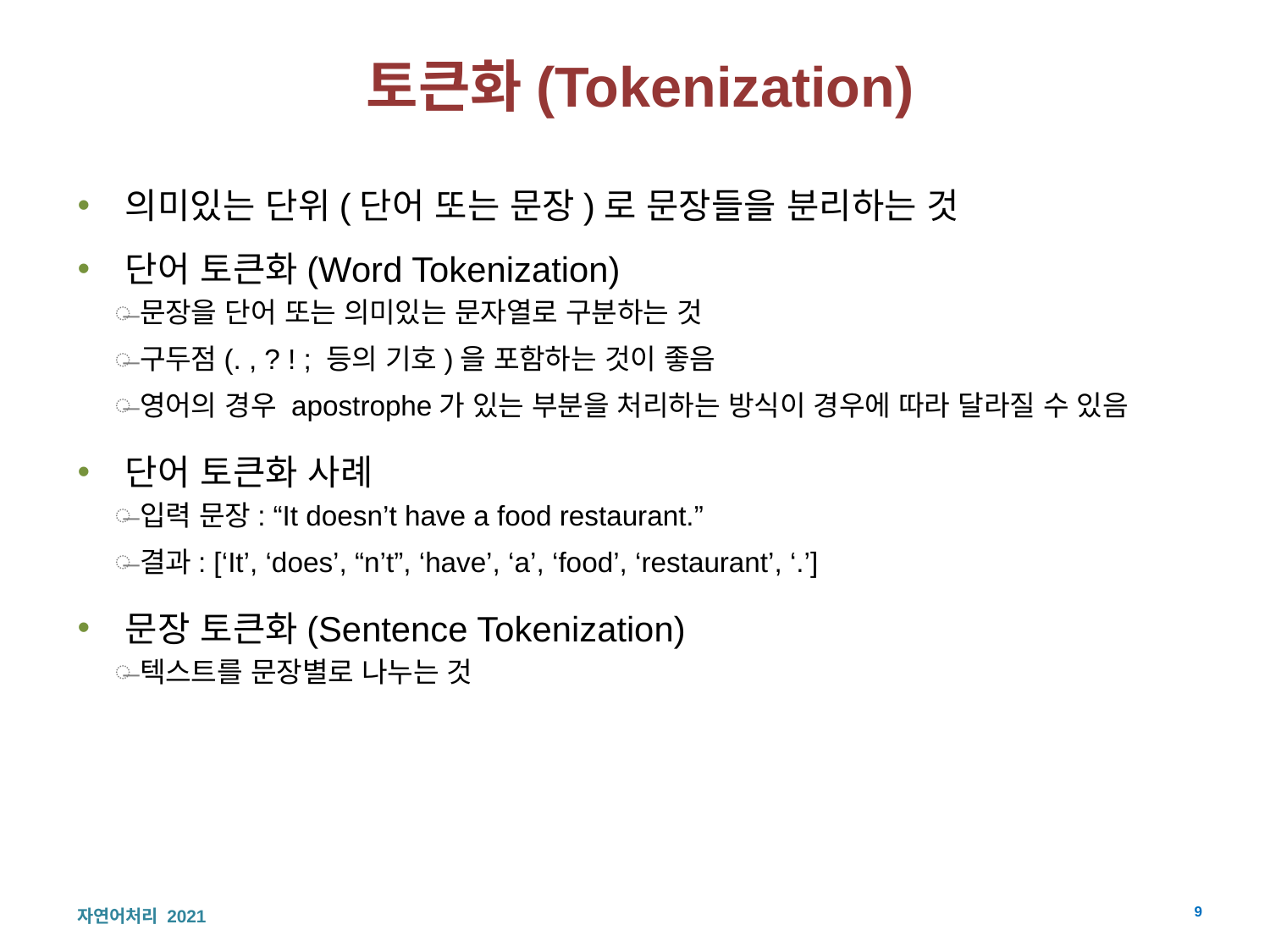

# 토큰화(Tokenization)
의미있는 단위(단어 또는 문장)로 문장들을 분리하는 것
단어 토큰화(Word Tokenization)
문장을 단어 또는 의미있는 문자열로 구분하는 것
구두점(. , ? ! ; 등의 기호)을 포함하는 것이 좋음
영어의 경우 apostrophe가 있는 부분을 처리하는 방식이 경우에 따라 달라질 수 있음
단어 토큰화 사례
입력 문장: “It doesn’t have a food restaurant.”
결과: [‘It’, ‘does’, “n’t”, ‘have’, ‘a’, ‘food’, ‘restaurant’, ‘.’]
문장 토큰화(Sentence Tokenization)
텍스트를 문장별로 나누는 것